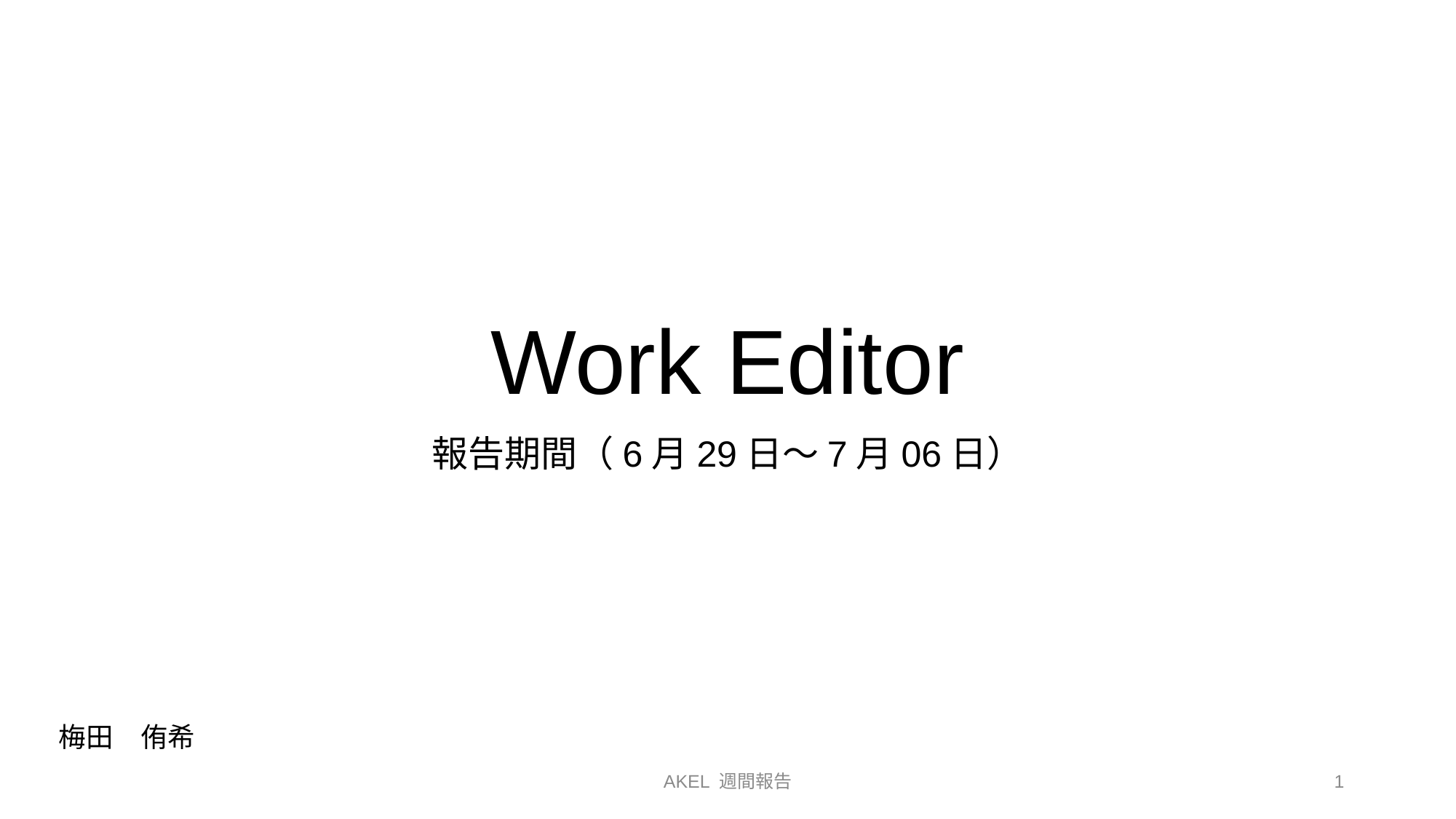

# Work Editor
報告期間（6月29日～7月06日）
梅田　侑希
AKEL 週間報告
1